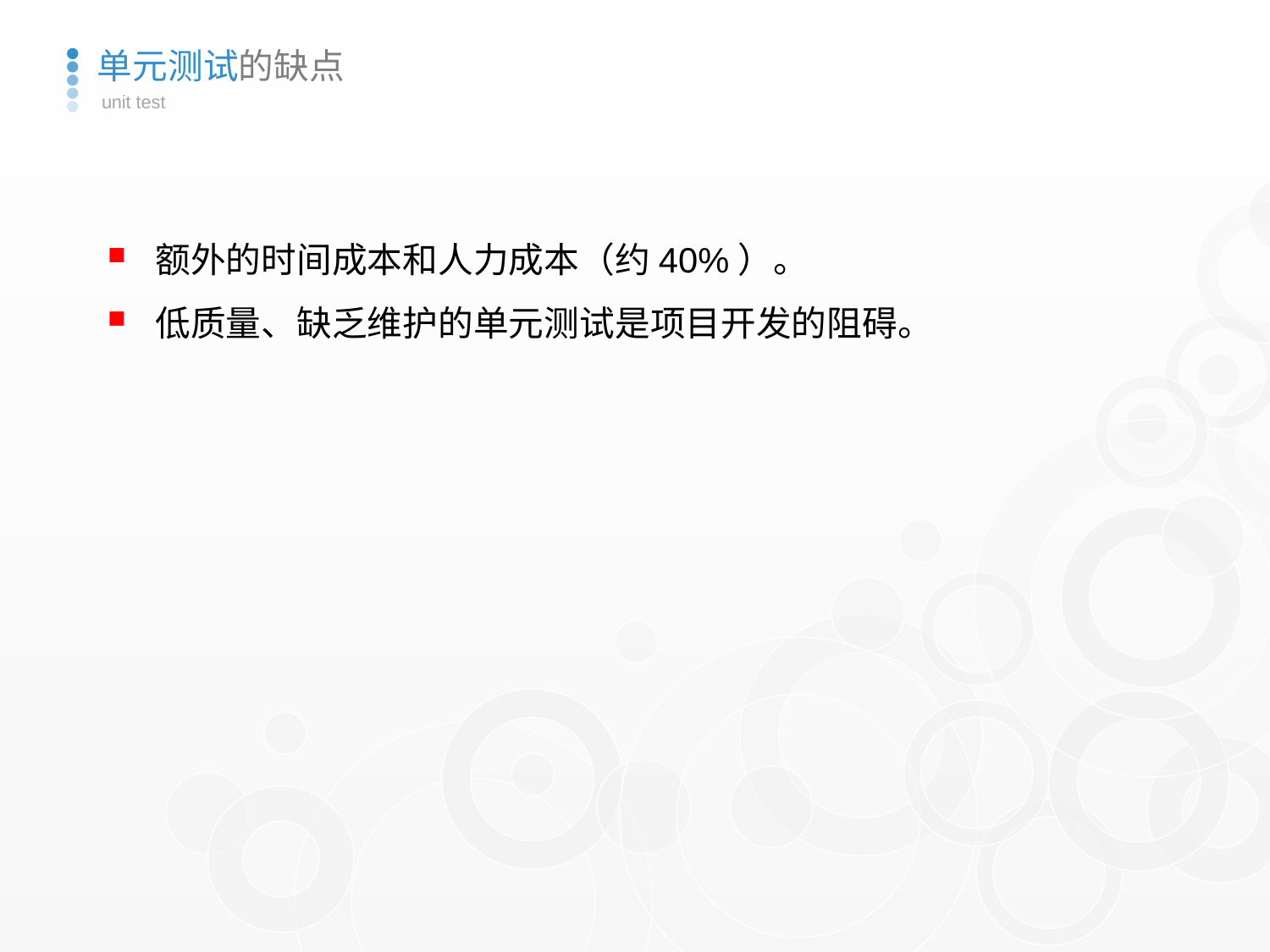

单元测试的缺点
unit test
额外的时间成本和人力成本（约40%）。
低质量、缺乏维护的单元测试是项目开发的阻碍。